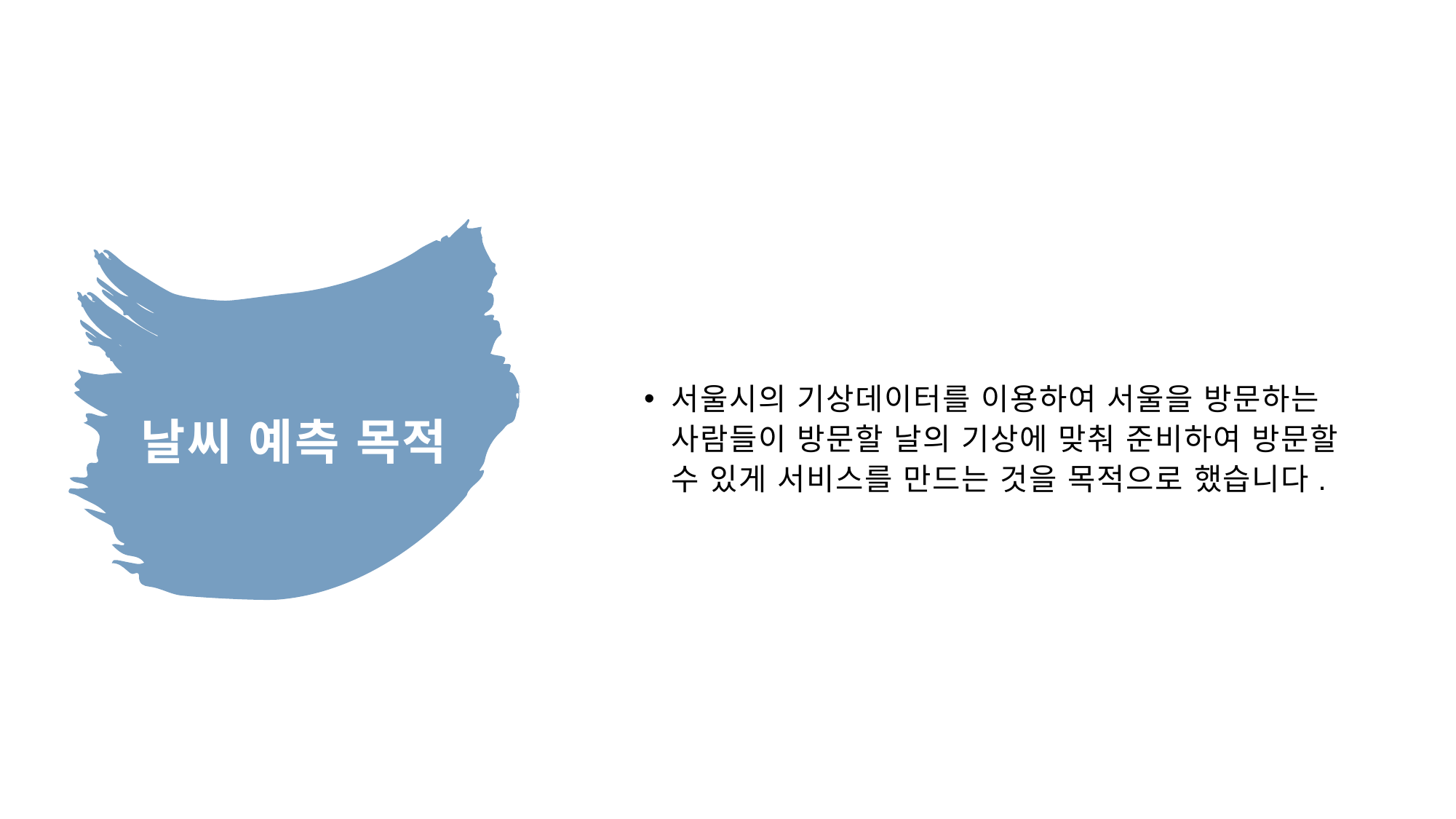

서울시의 기상데이터를 이용하여 서울을 방문하는 사람들이 방문할 날의 기상에 맞춰 준비하여 방문할 수 있게 서비스를 만드는 것을 목적으로 했습니다.

# 날씨 예측 목적